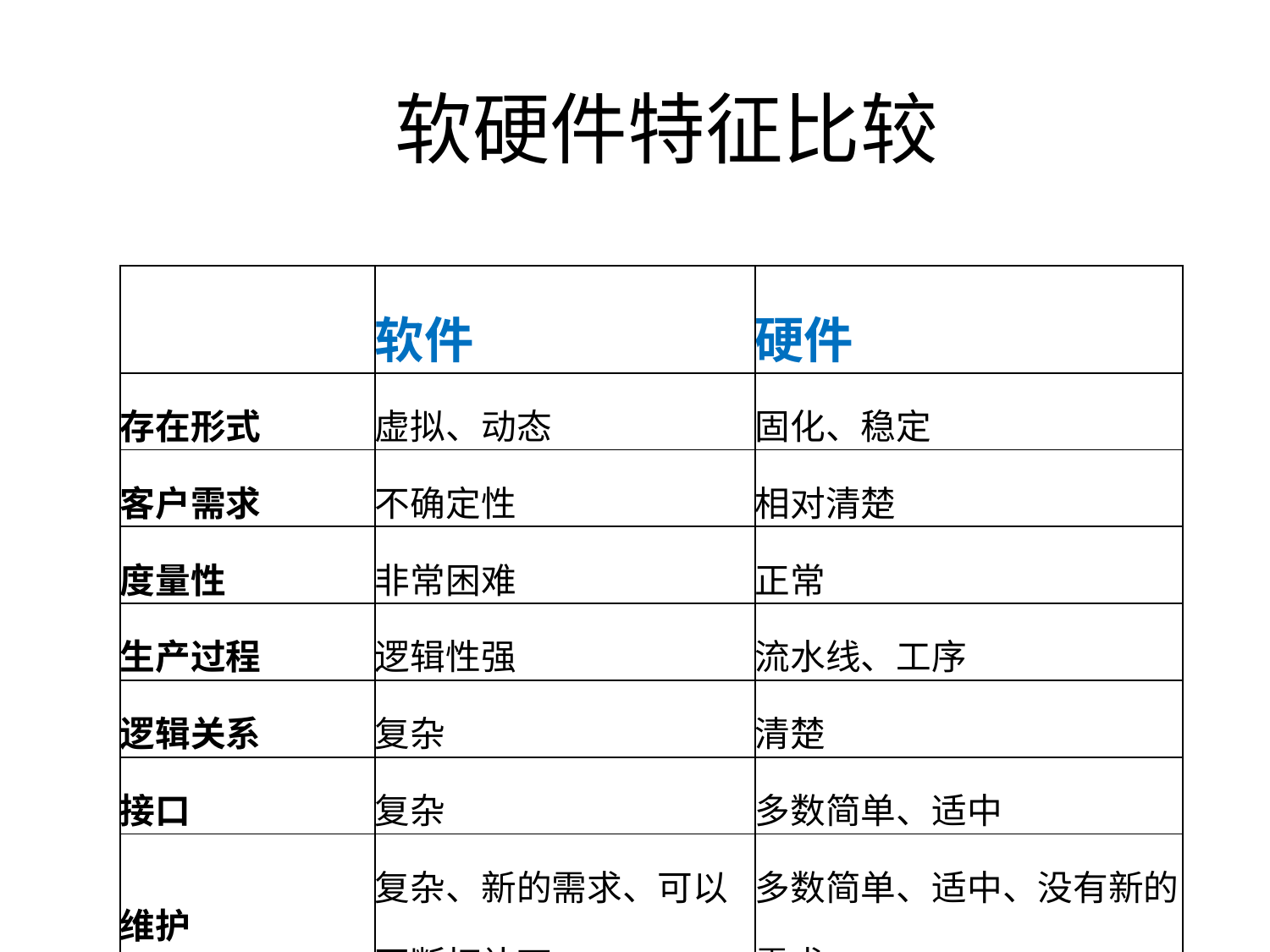

# 软硬件特征比较
|  | 软件 | 硬件 |
| --- | --- | --- |
| 存在形式 | 虚拟、动态 | 固化、稳定 |
| 客户需求 | 不确定性 | 相对清楚 |
| 度量性 | 非常困难 | 正常 |
| 生产过程 | 逻辑性强 | 流水线、工序 |
| 逻辑关系 | 复杂 | 清楚 |
| 接口 | 复杂 | 多数简单、适中 |
| 维护 | 复杂、新的需求、可以不断打补丁 | 多数简单、适中、没有新的需求 |